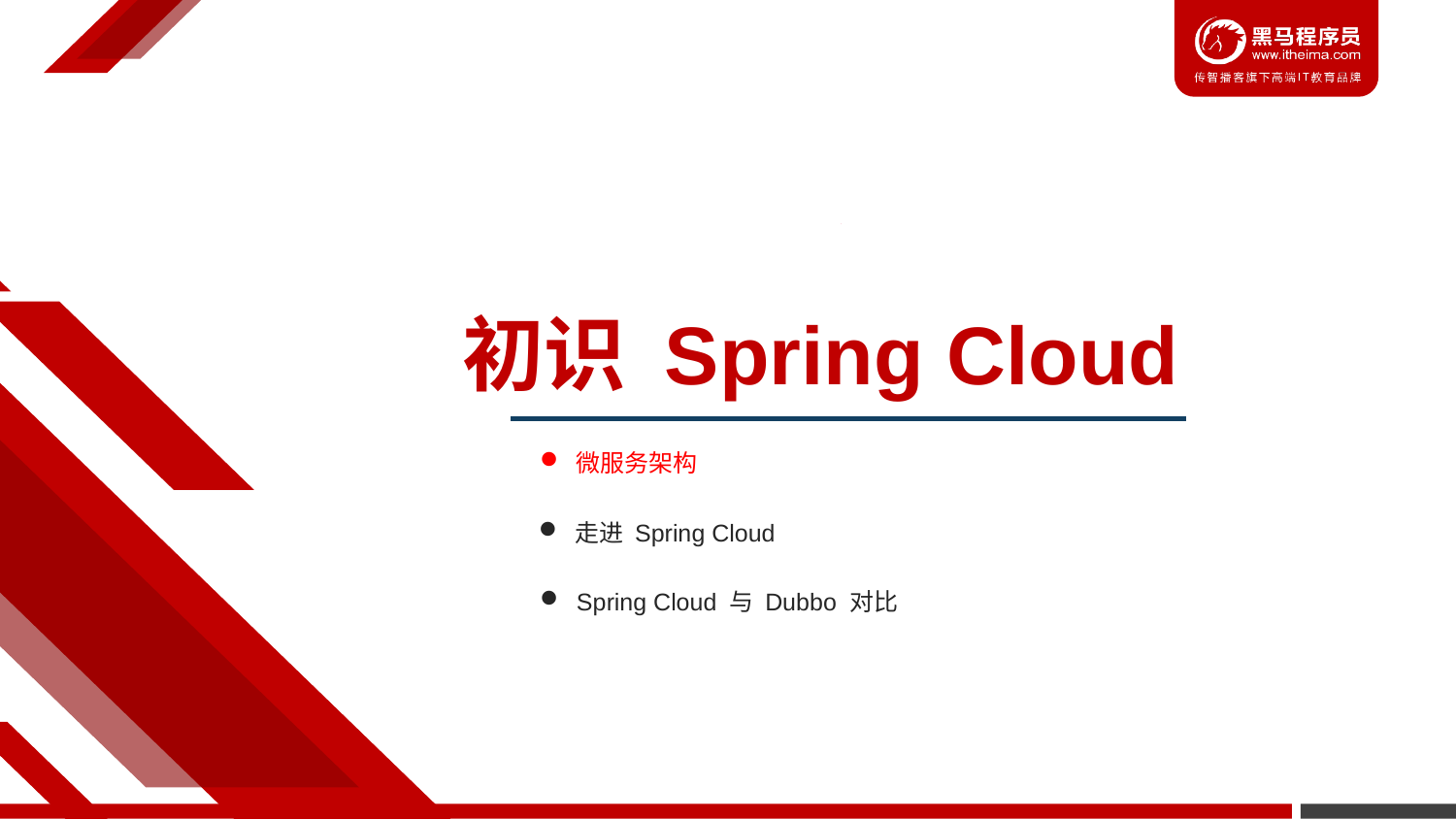

初识 Spring Cloud
微服务架构
走进 Spring Cloud
Spring Cloud 与 Dubbo 对比